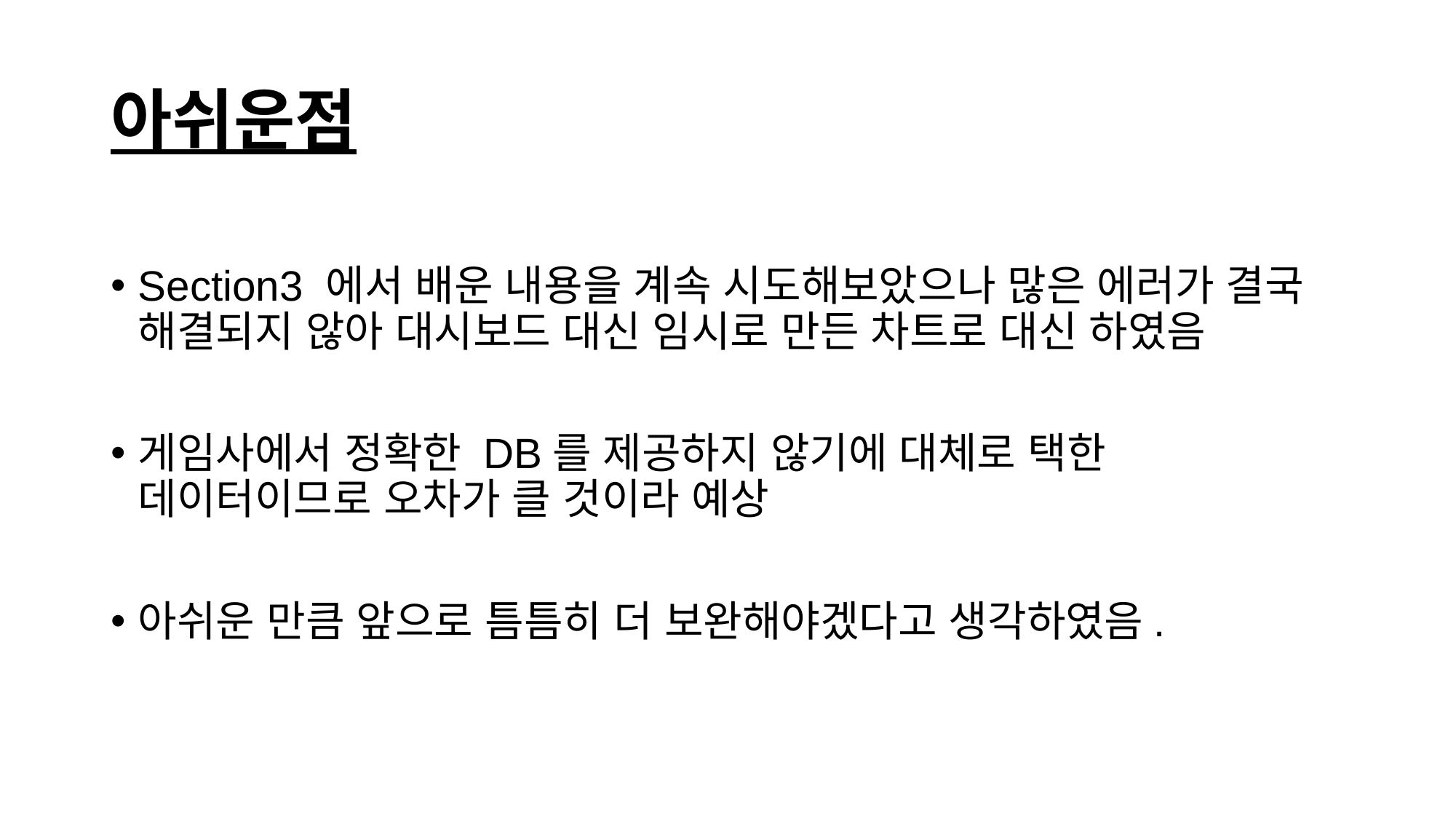

# 아쉬운점
Section3 에서 배운 내용을 계속 시도해보았으나 많은 에러가 결국 해결되지 않아 대시보드 대신 임시로 만든 차트로 대신 하였음

게임사에서 정확한 DB를 제공하지 않기에 대체로 택한 데이터이므로 오차가 클 것이라 예상

아쉬운 만큼 앞으로 틈틈히 더 보완해야겠다고 생각하였음.